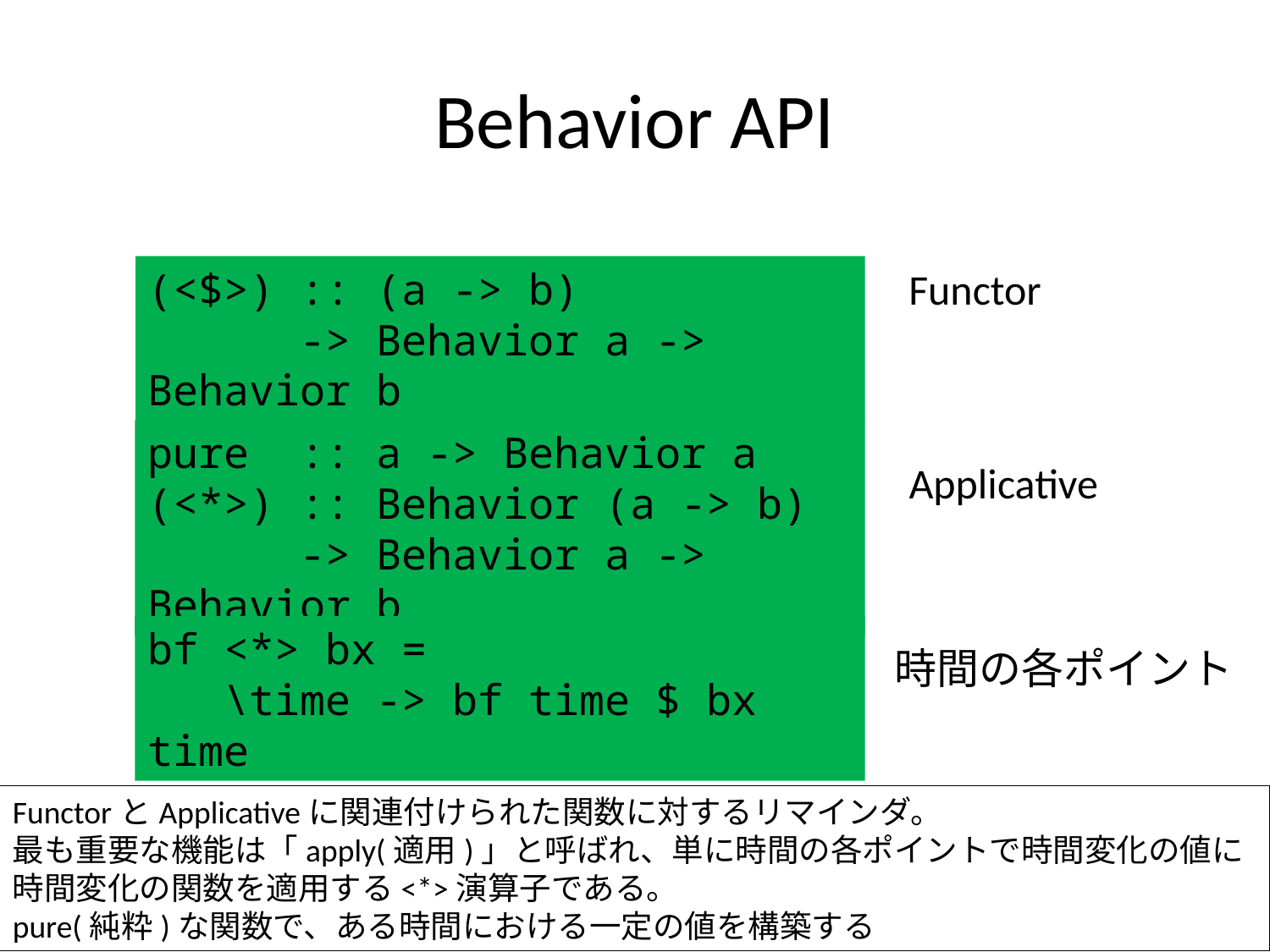

# Behavior API
(<$>) :: (a -> b)
      -> Behavior a -> Behavior b
Functor
pure  :: a -> Behavior a
(<*>) :: Behavior (a -> b)
      -> Behavior a -> Behavior b
Applicative
bf <*> bx =
   \time -> bf time $ bx time
時間の各ポイント
FunctorとApplicativeに関連付けられた関数に対するリマインダ。
最も重要な機能は「apply(適用)」と呼ばれ、単に時間の各ポイントで時間変化の値に時間変化の関数を適用する<*>演算子である。
pure(純粋)な関数で、ある時間における一定の値を構築する